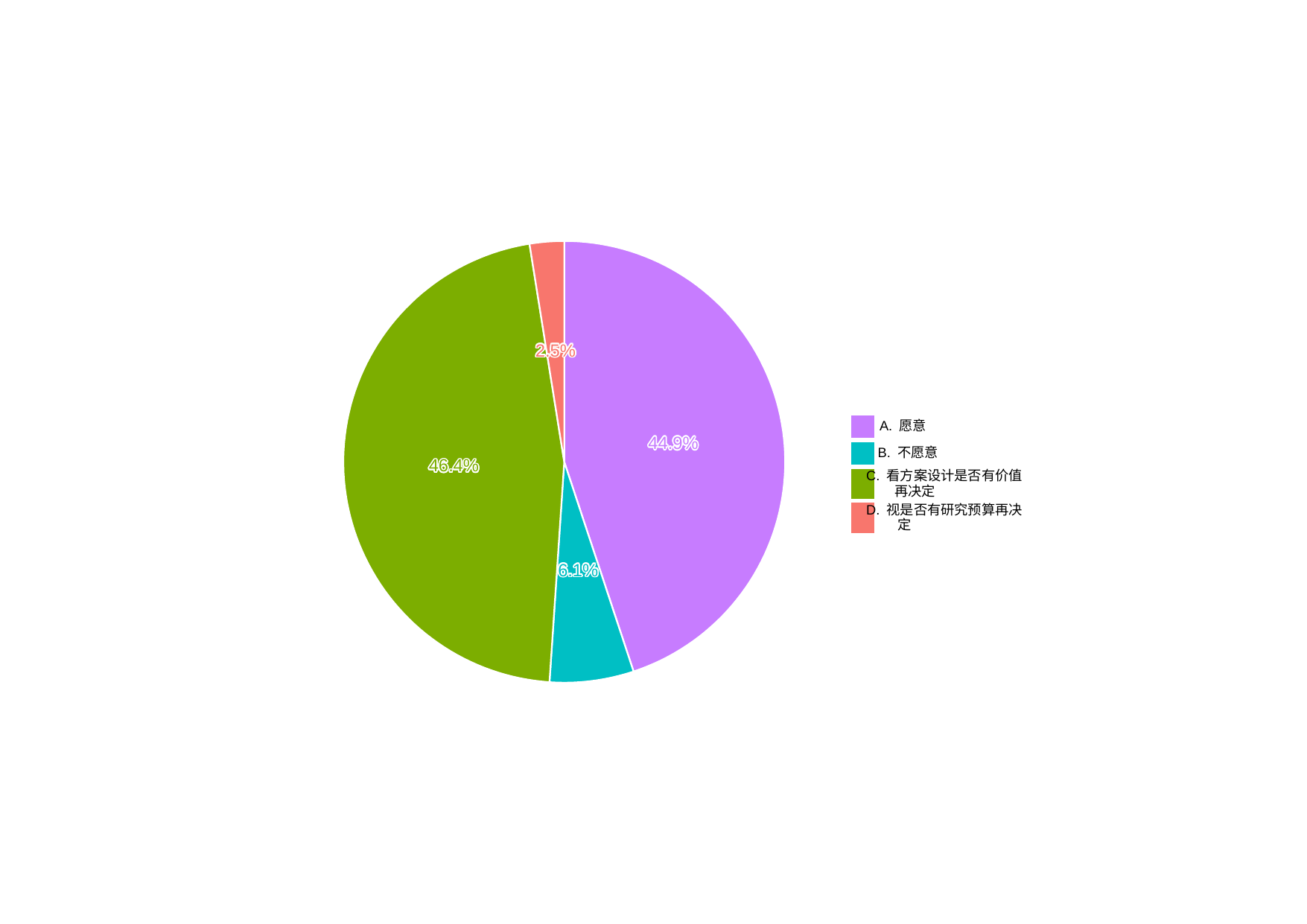

2.5%
2.5%
2.5%
2.5%
2.5%
2.5%
2.5%
2.5%
2.5%
2.5%
2.5%
2.5%
2.5%
2.5%
2.5%
2.5%
2.5%

A. 愿意
44.9%
44.9%
44.9%
44.9%
44.9%
44.9%
44.9%
44.9%
44.9%
44.9%
44.9%
44.9%
44.9%
44.9%
44.9%
44.9%
44.9%

B. 不愿意
46.4%
46.4%
46.4%
46.4%
46.4%
46.4%
46.4%
46.4%
46.4%
46.4%
46.4%
46.4%
46.4%
46.4%
46.4%
46.4%
46.4%

C. 看方案设计是否有价值
    再决定

D. 视是否有研究预算再决
    定
6.1%
6.1%
6.1%
6.1%
6.1%
6.1%
6.1%
6.1%
6.1%
6.1%
6.1%
6.1%
6.1%
6.1%
6.1%
6.1%
6.1%